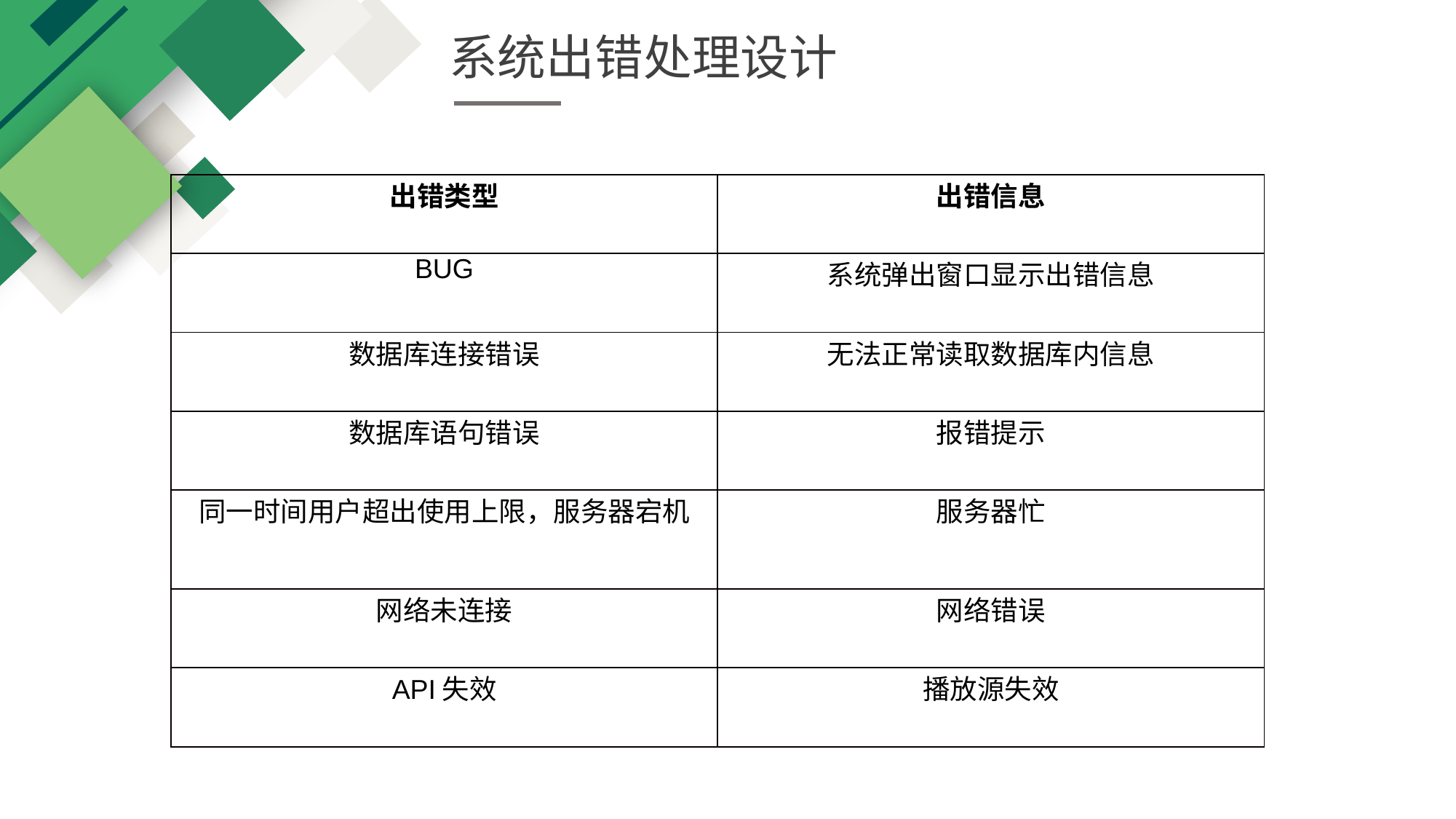

系统出错处理设计
| 出错类型 | 出错信息 |
| --- | --- |
| BUG | 系统弹出窗口显示出错信息 |
| 数据库连接错误 | 无法正常读取数据库内信息 |
| 数据库语句错误 | 报错提示 |
| 同一时间用户超出使用上限，服务器宕机 | 服务器忙 |
| 网络未连接 | 网络错误 |
| API失效 | 播放源失效 |